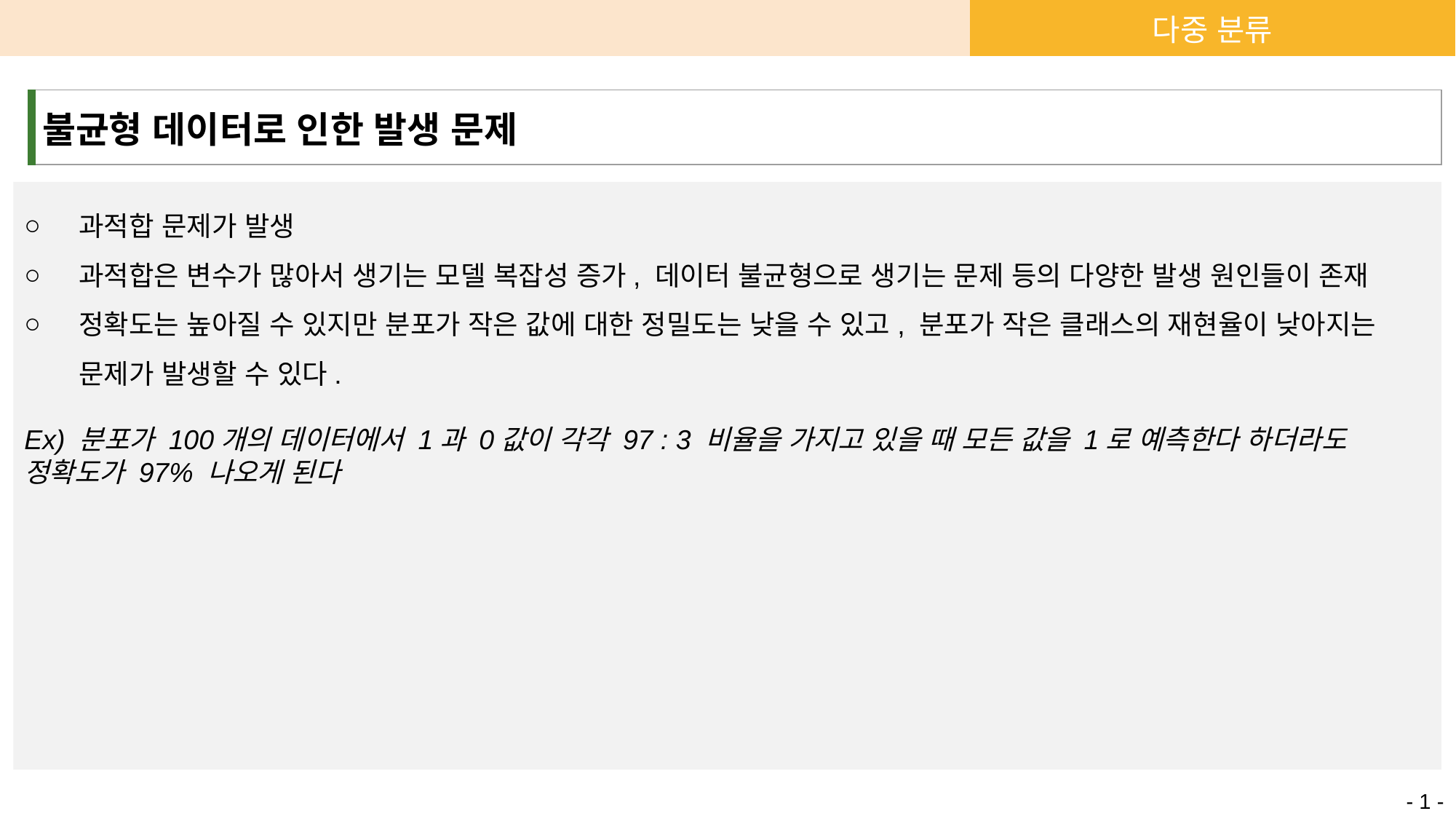

|  |  |  |  | 다중 분류 |
| --- | --- | --- | --- | --- |
| 불균형 데이터로 인한 발생 문제 |
| --- |
과적합 문제가 발생
과적합은 변수가 많아서 생기는 모델 복잡성 증가, 데이터 불균형으로 생기는 문제 등의 다양한 발생 원인들이 존재
정확도는 높아질 수 있지만 분포가 작은 값에 대한 정밀도는 낮을 수 있고, 분포가 작은 클래스의 재현율이 낮아지는 문제가 발생할 수 있다.

Ex) 분포가 100개의 데이터에서 1과 0값이 각각 97 : 3 비율을 가지고 있을 때 모든 값을 1로 예측한다 하더라도 정확도가 97% 나오게 된다

- 1 -